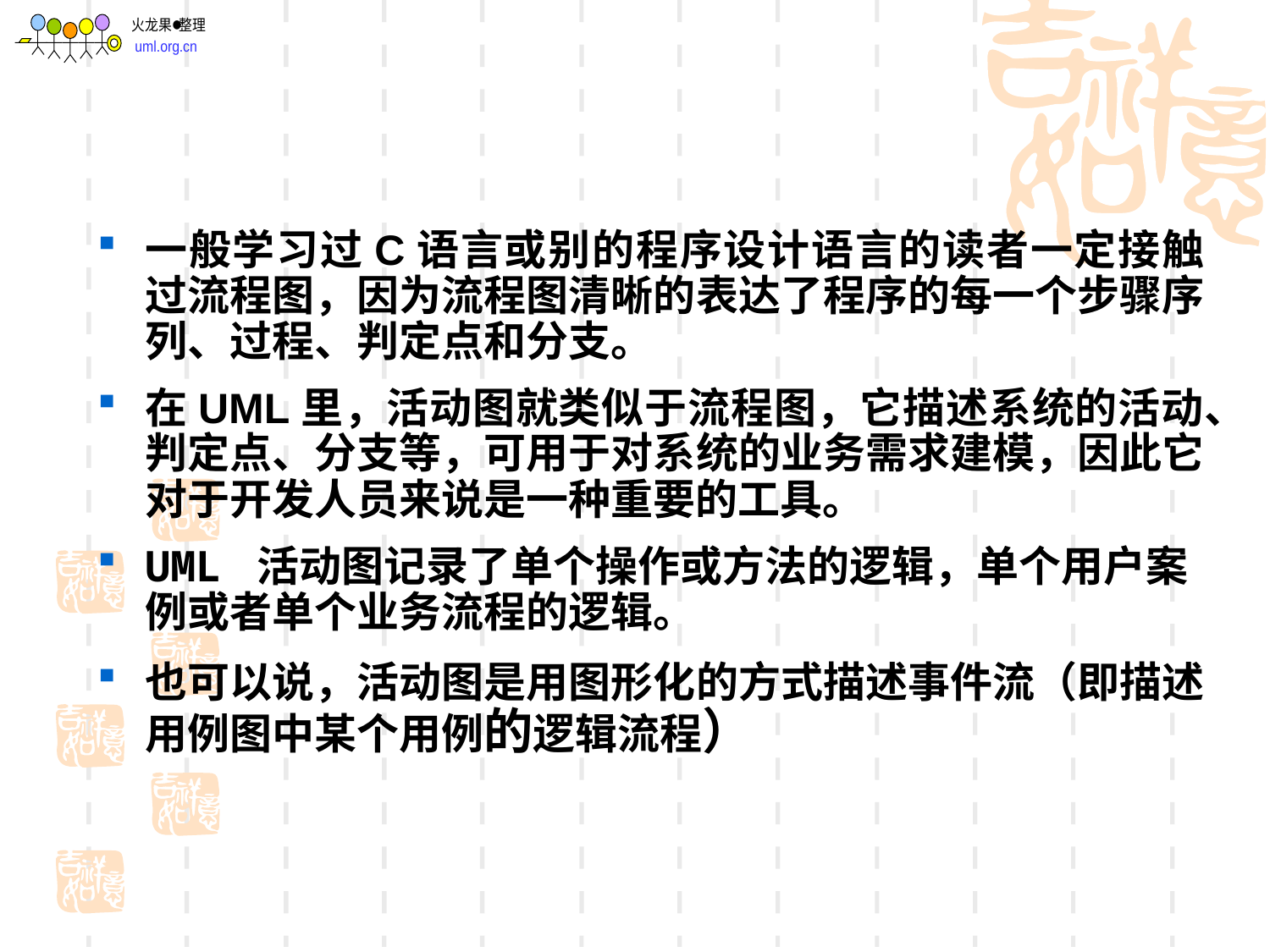

一般学习过C语言或别的程序设计语言的读者一定接触过流程图，因为流程图清晰的表达了程序的每一个步骤序列、过程、判定点和分支。
在UML里，活动图就类似于流程图，它描述系统的活动、判定点、分支等，可用于对系统的业务需求建模，因此它对于开发人员来说是一种重要的工具。
UML 活动图记录了单个操作或方法的逻辑，单个用户案例或者单个业务流程的逻辑。
也可以说，活动图是用图形化的方式描述事件流（即描述用例图中某个用例的逻辑流程）